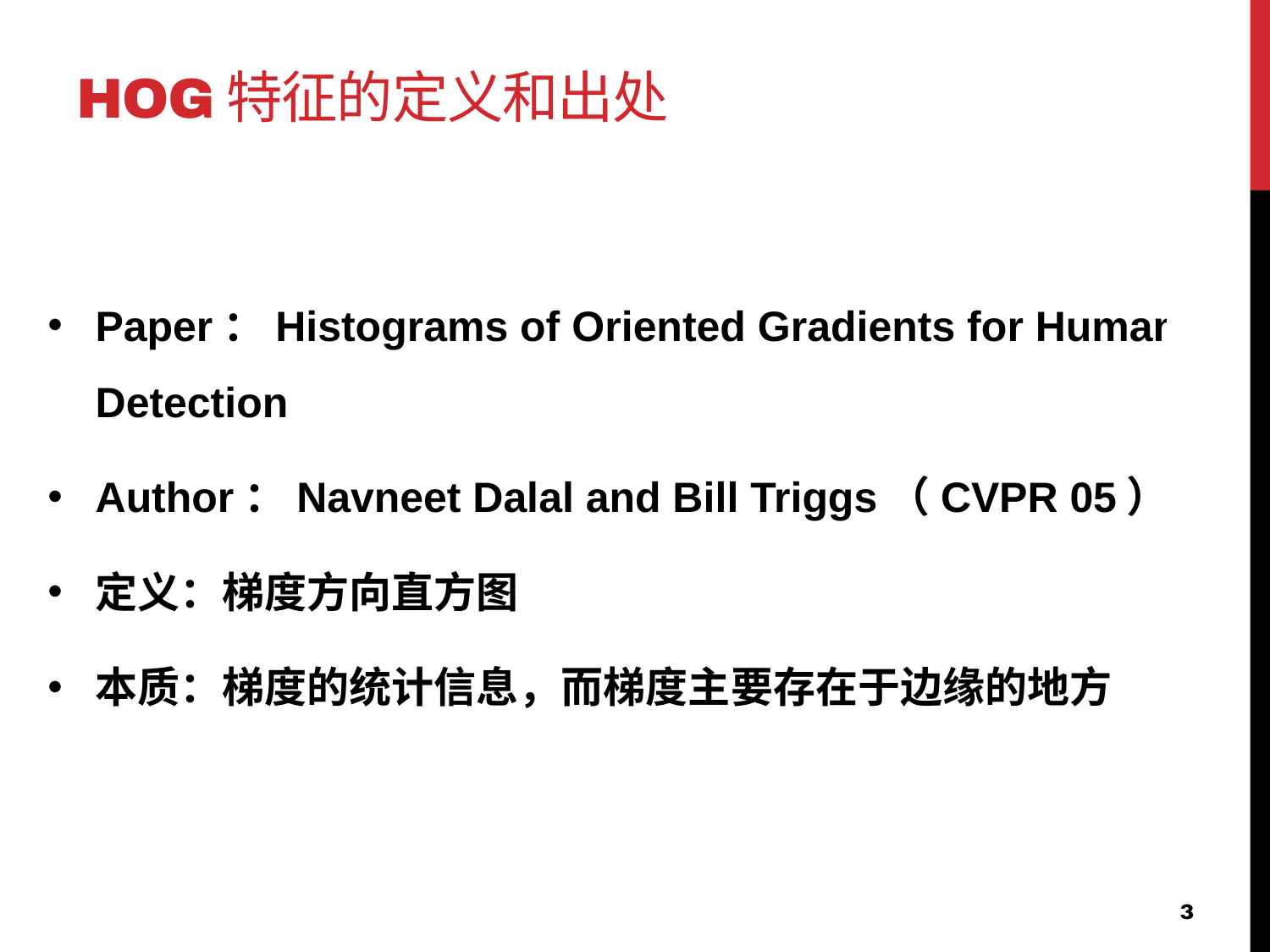

HOG特征的定义和出处
Paper：Histograms of Oriented Gradients for Human Detection
Author：Navneet Dalal and Bill Triggs（CVPR 05）
定义：梯度方向直方图
本质：梯度的统计信息，而梯度主要存在于边缘的地方
3